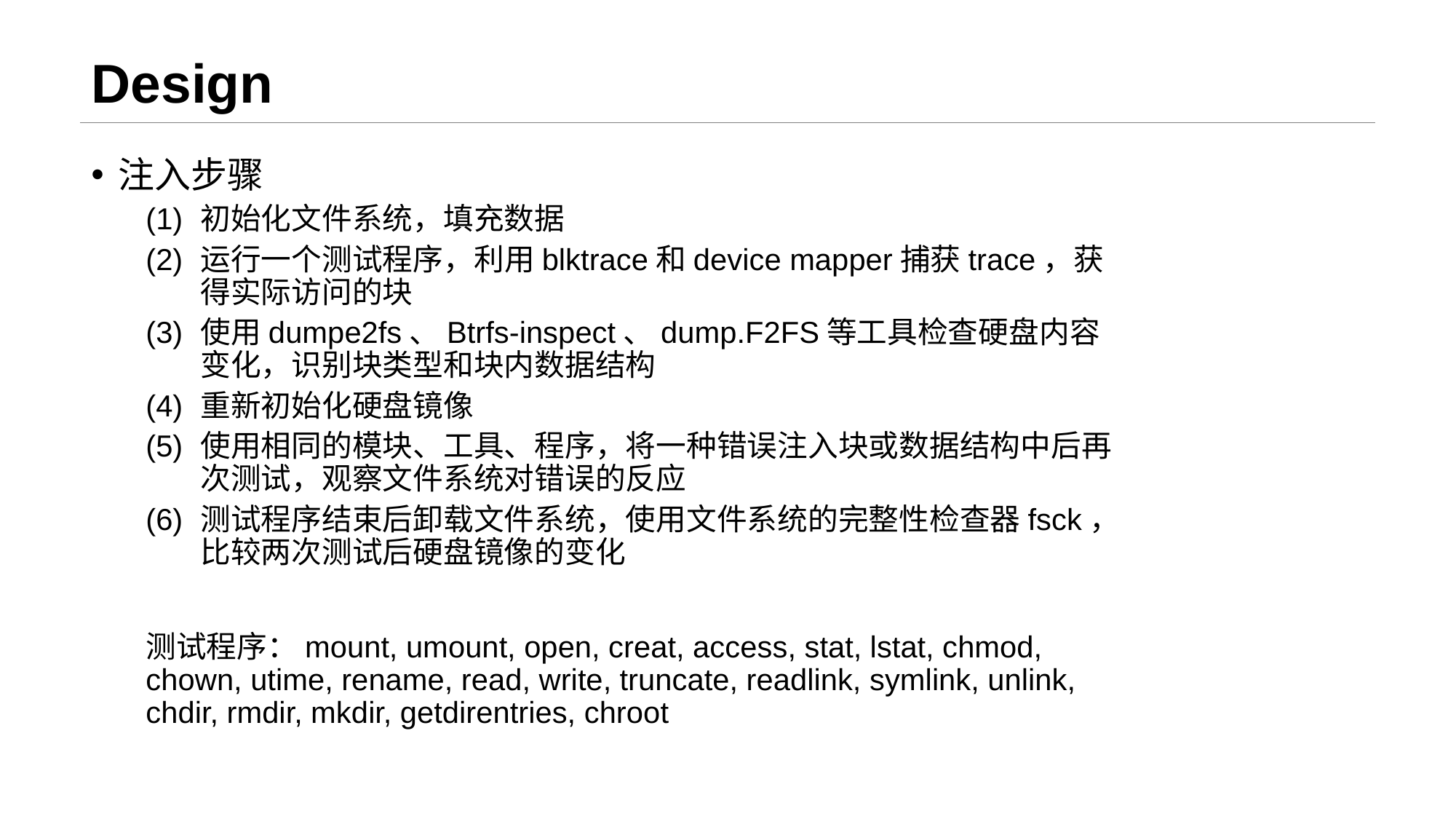

# Design
注入步骤
初始化文件系统，填充数据
运行一个测试程序，利用blktrace和device mapper捕获trace，获得实际访问的块
使用dumpe2fs、Btrfs-inspect、dump.F2FS等工具检查硬盘内容变化，识别块类型和块内数据结构
重新初始化硬盘镜像
使用相同的模块、工具、程序，将一种错误注入块或数据结构中后再次测试，观察文件系统对错误的反应
测试程序结束后卸载文件系统，使用文件系统的完整性检查器fsck，比较两次测试后硬盘镜像的变化

测试程序：mount, umount, open, creat, access, stat, lstat, chmod, chown, utime, rename, read, write, truncate, readlink, symlink, unlink, chdir, rmdir, mkdir, getdirentries, chroot